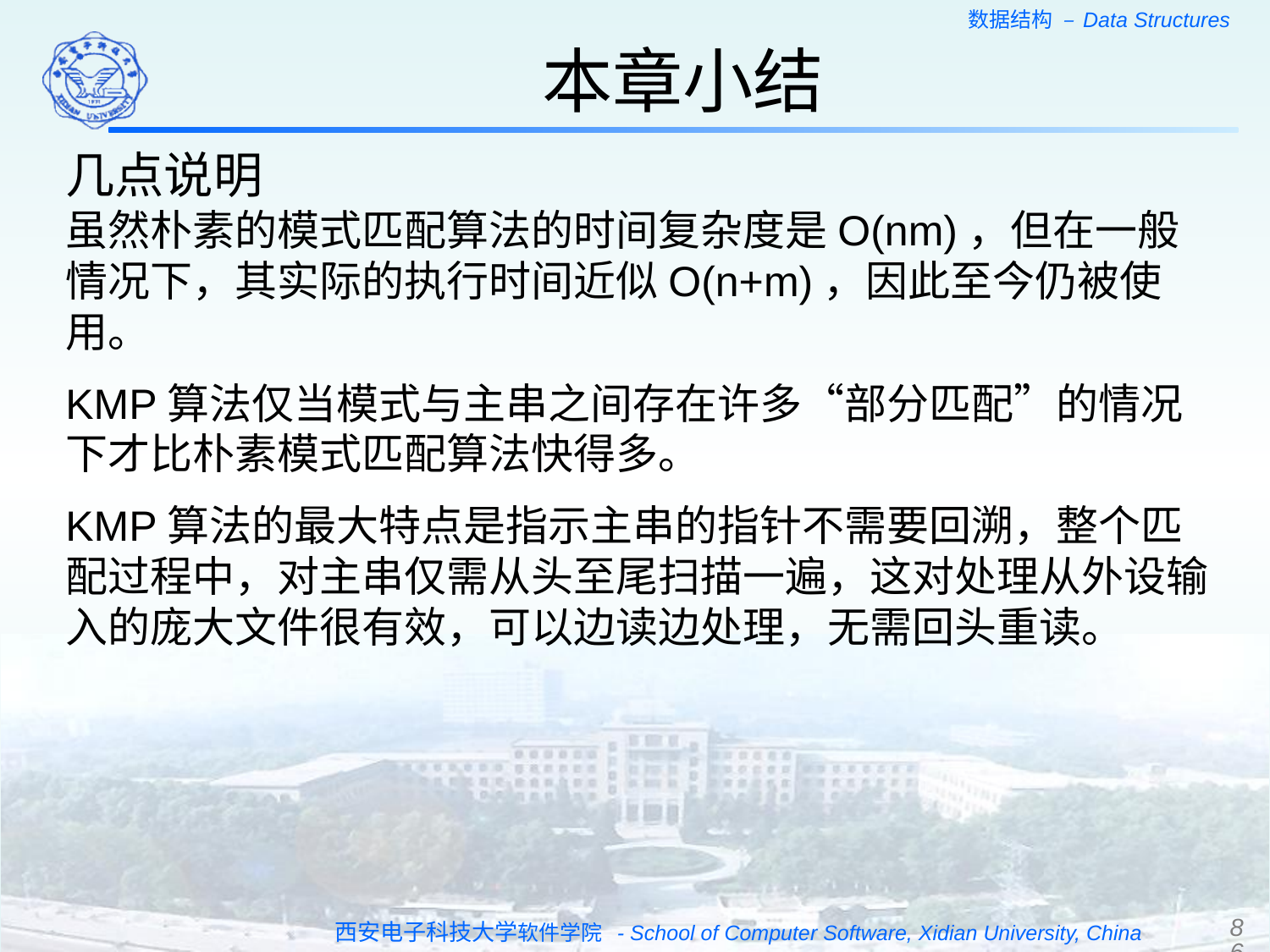

本章小结
几点说明
虽然朴素的模式匹配算法的时间复杂度是O(nm)，但在一般情况下，其实际的执行时间近似O(n+m)，因此至今仍被使用。
KMP算法仅当模式与主串之间存在许多“部分匹配”的情况下才比朴素模式匹配算法快得多。
KMP算法的最大特点是指示主串的指针不需要回溯，整个匹配过程中，对主串仅需从头至尾扫描一遍，这对处理从外设输入的庞大文件很有效，可以边读边处理，无需回头重读。
86